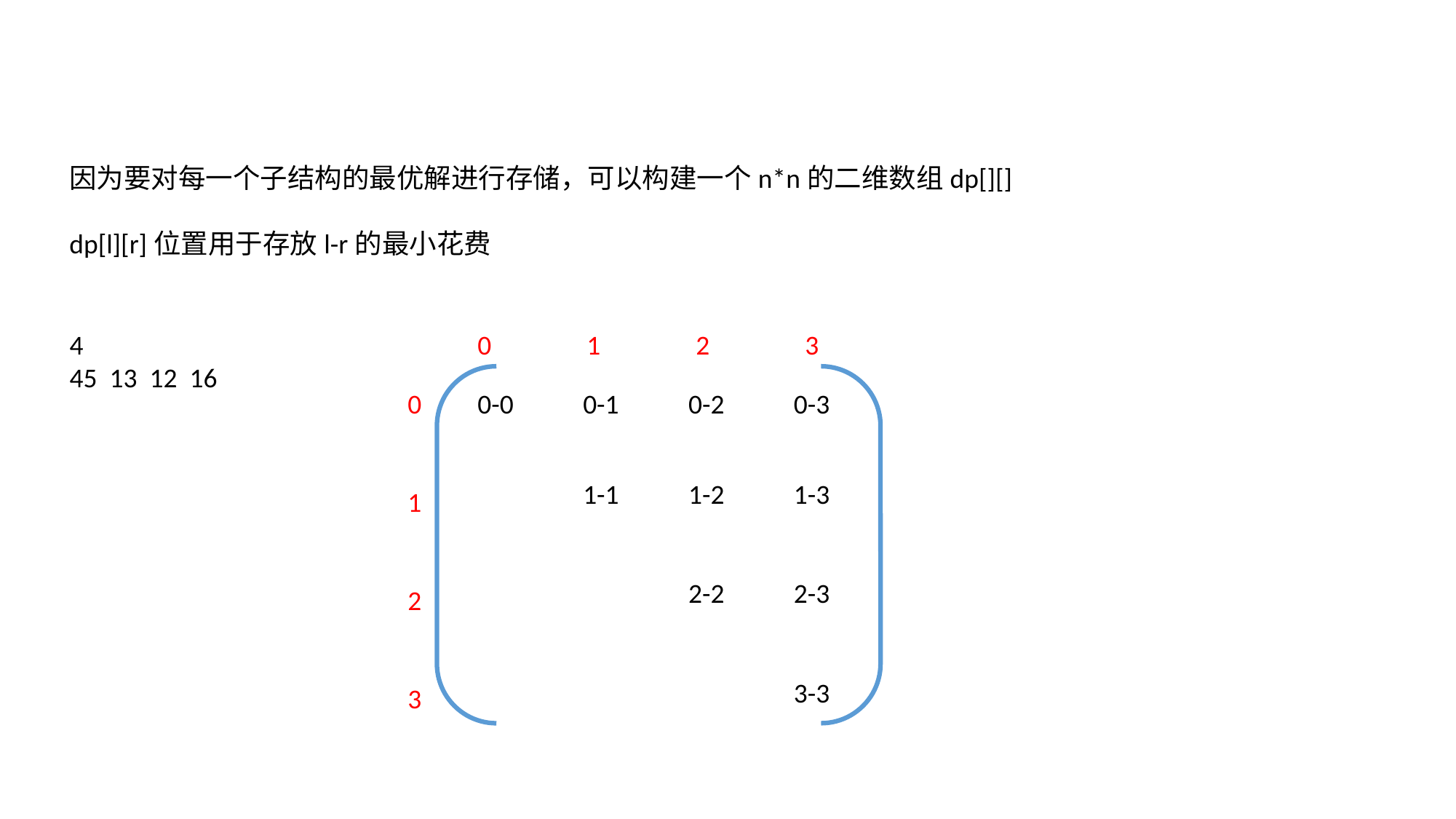

因为要对每一个子结构的最优解进行存储，可以构建一个n*n的二维数组dp[][]

dp[l][r]位置用于存放l-r的最小花费
4
45  13  12  16
0	1	2	3

0

1

2

3
0-0
0-1
0-2
0-3
1-1
1-2
1-3
2-2
2-3
3-3